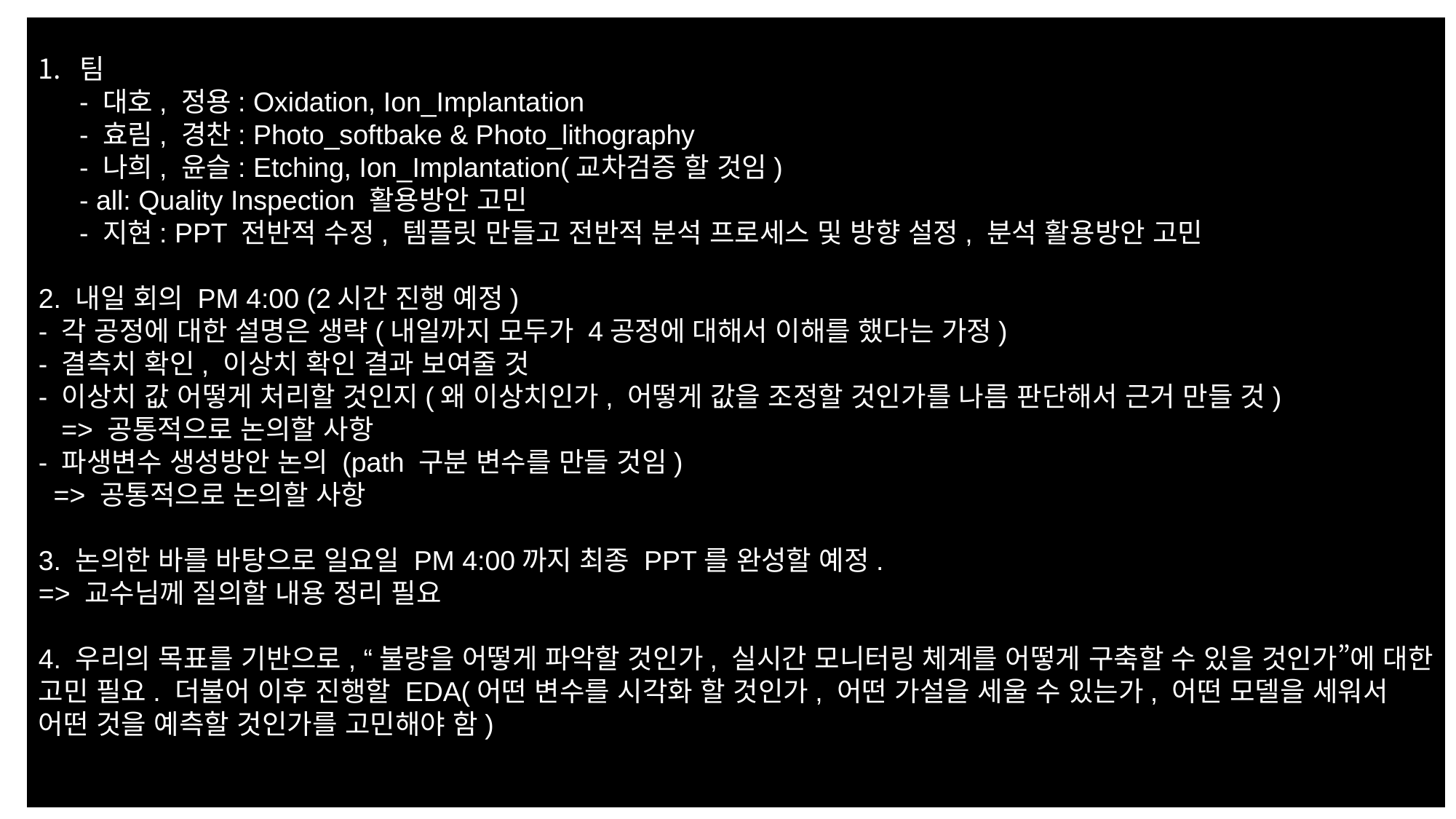

팀
- 대호, 정용: Oxidation, Ion_Implantation
- 효림, 경찬: Photo_softbake & Photo_lithography
- 나희, 윤슬: Etching, Ion_Implantation(교차검증 할 것임)
- all: Quality Inspection 활용방안 고민
- 지현: PPT 전반적 수정, 템플릿 만들고 전반적 분석 프로세스 및 방향 설정, 분석 활용방안 고민

2. 내일 회의 PM 4:00 (2시간 진행 예정)
- 각 공정에 대한 설명은 생략(내일까지 모두가 4공정에 대해서 이해를 했다는 가정)
- 결측치 확인, 이상치 확인 결과 보여줄 것
- 이상치 값 어떻게 처리할 것인지(왜 이상치인가, 어떻게 값을 조정할 것인가를 나름 판단해서 근거 만들 것)
   => 공통적으로 논의할 사항
- 파생변수 생성방안 논의 (path 구분 변수를 만들 것임)
  => 공통적으로 논의할 사항

3. 논의한 바를 바탕으로 일요일 PM 4:00까지 최종 PPT를 완성할 예정.
=> 교수님께 질의할 내용 정리 필요

4. 우리의 목표를 기반으로, “불량을 어떻게 파악할 것인가, 실시간 모니터링 체계를 어떻게 구축할 수 있을 것인가”에 대한 고민 필요. 더불어 이후 진행할 EDA(어떤 변수를 시각화 할 것인가, 어떤 가설을 세울 수 있는가, 어떤 모델을 세워서 어떤 것을 예측할 것인가를 고민해야 함)